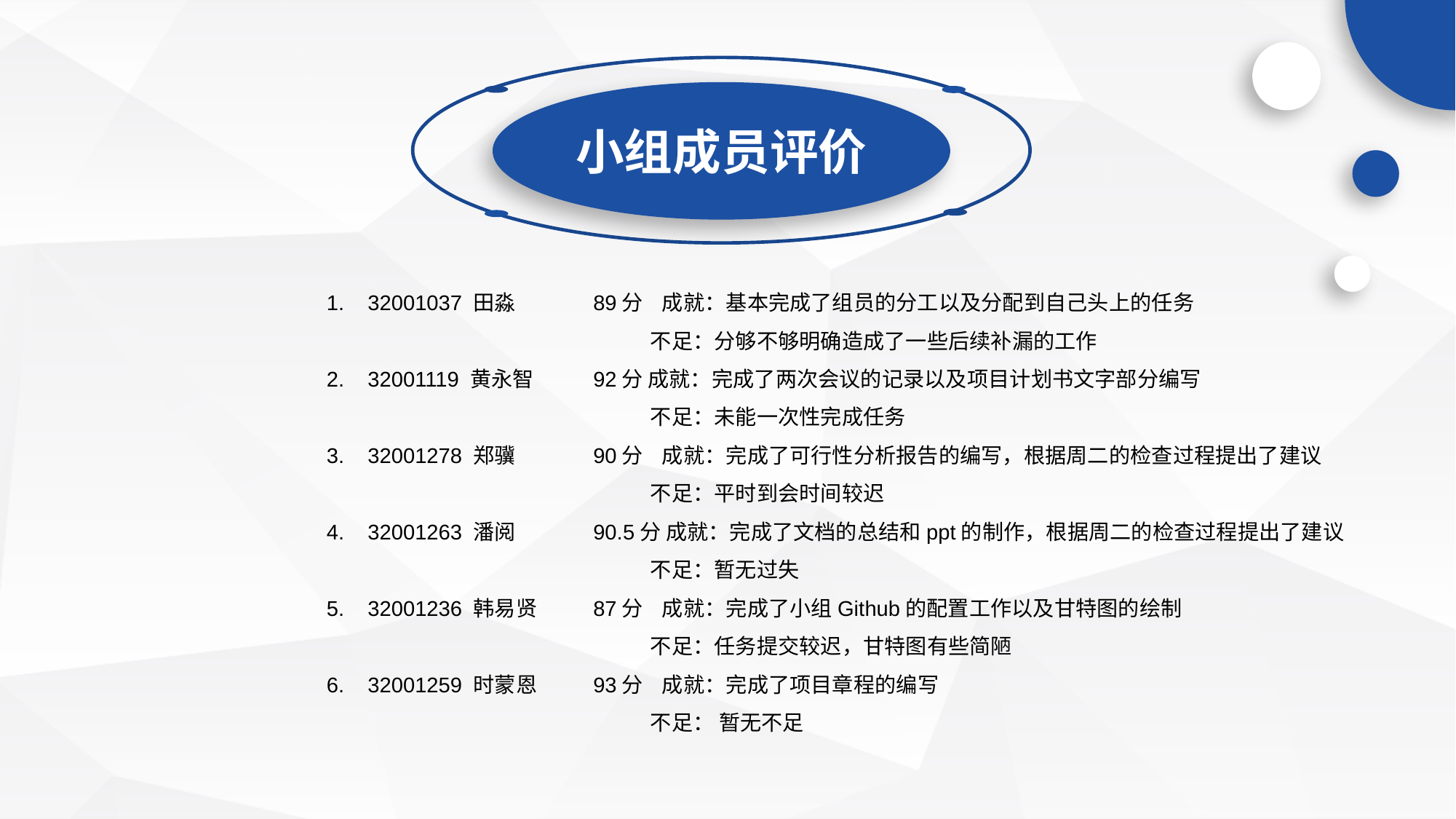

小组成员评价

32001037 田淼

32001119 黄永智

32001278 郑骥

32001263 潘阅

32001236 韩易贤

32001259 时蒙恩
89分    成就：基本完成了组员的分工以及分配到自己头上的任务
           不足：分够不够明确造成了一些后续补漏的工作
92分 成就：完成了两次会议的记录以及项目计划书文字部分编写
           不足：未能一次性完成任务
90分    成就：完成了可行性分析报告的编写，根据周二的检查过程提出了建议
           不足：平时到会时间较迟
90.5分 成就：完成了文档的总结和ppt的制作，根据周二的检查过程提出了建议
           不足：暂无过失
87分    成就：完成了小组Github的配置工作以及甘特图的绘制
           不足：任务提交较迟，甘特图有些简陋
93分    成就：完成了项目章程的编写
           不足： 暂无不足